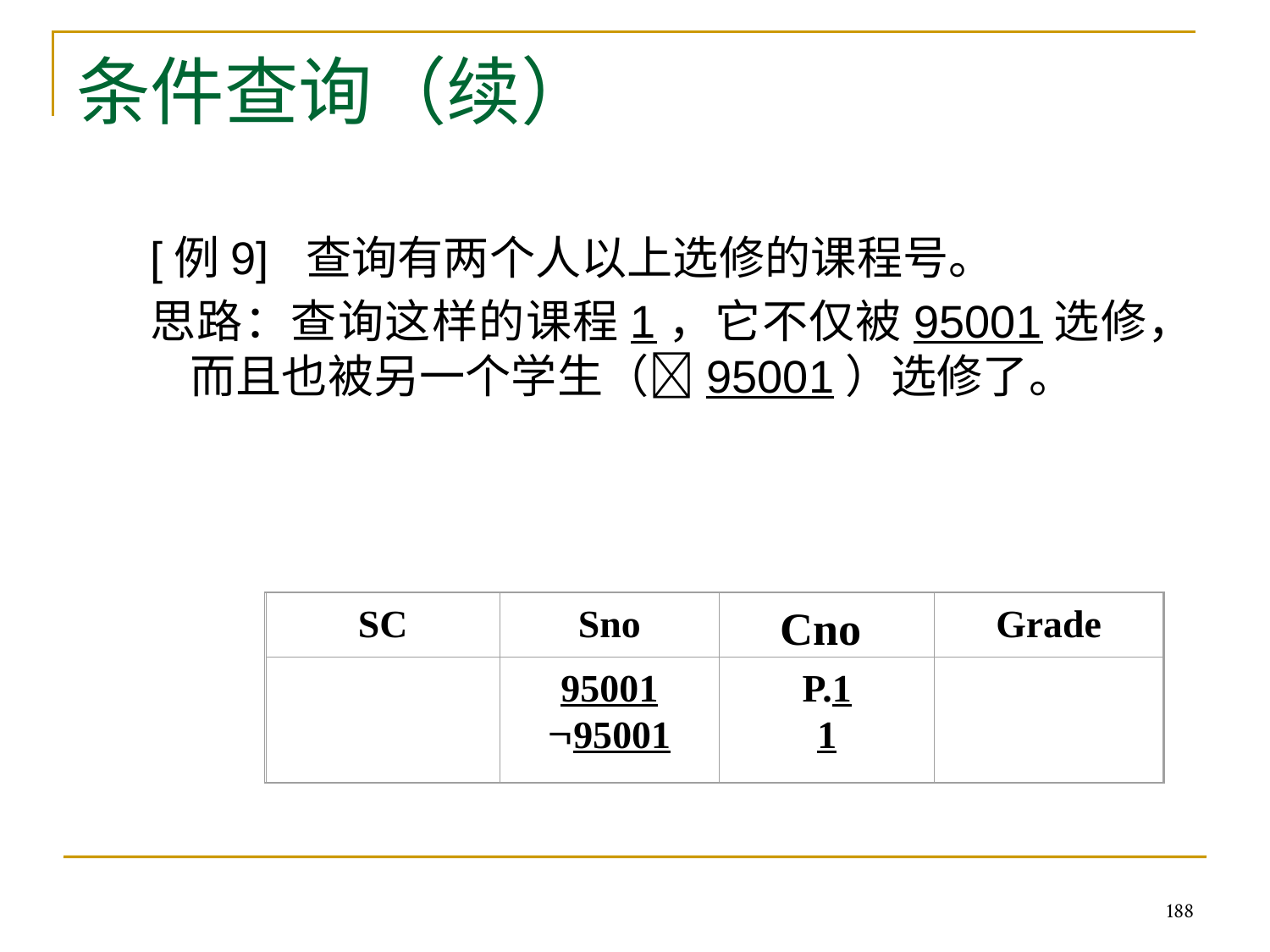

# 条件查询（续）
[例9]  查询有两个人以上选修的课程号。
思路：查询这样的课程1，它不仅被95001选修，而且也被另一个学生（¬95001）选修了。

SC

Sno

Cno

Grade

95001
¬95001

P.1
1

188